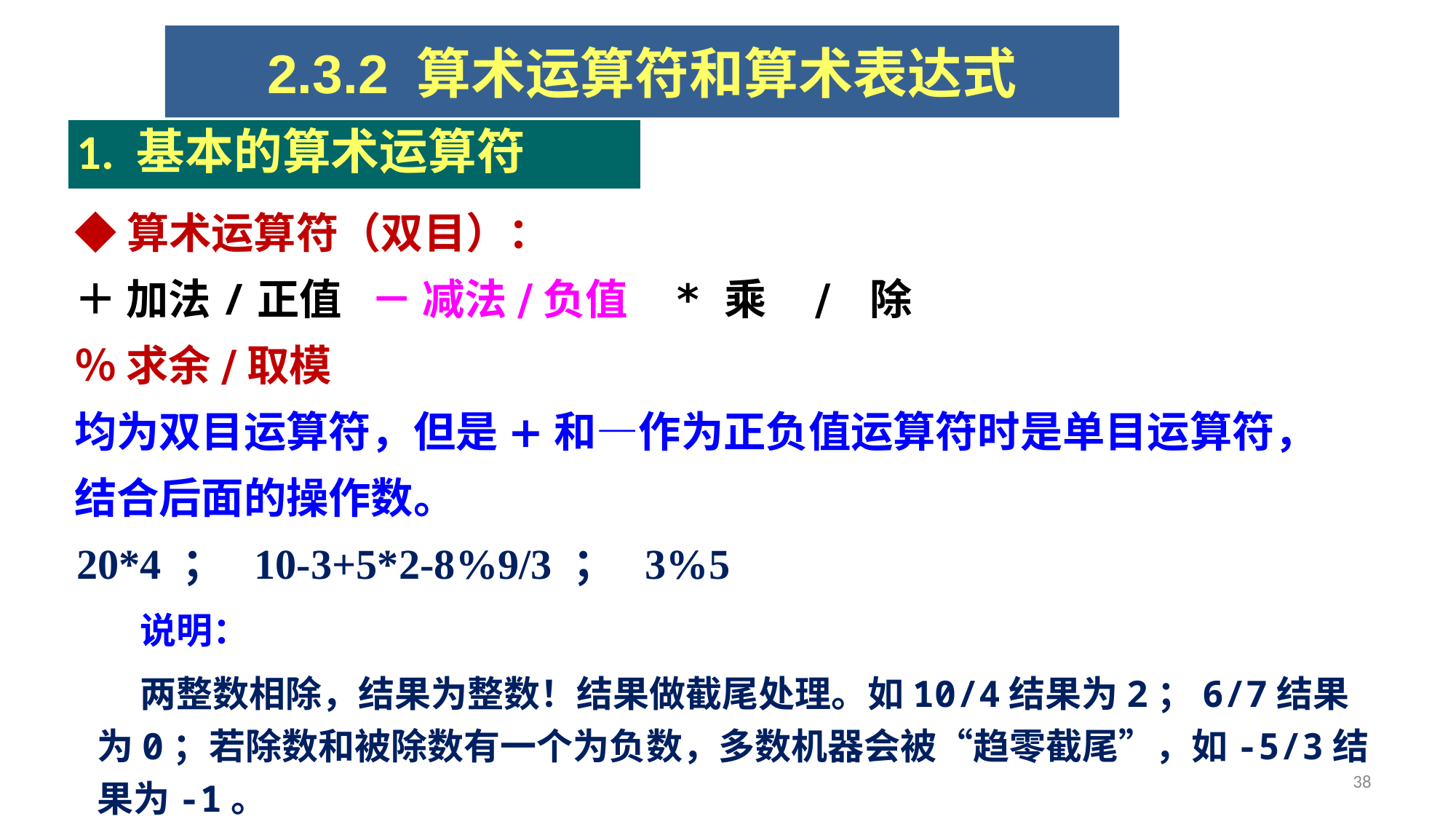

2.3.2 算术运算符和算术表达式
1. 基本的算术运算符
◆算术运算符（双目）：
＋ 加法/正值   － 减法/负值    * 乘    /  除
％ 求余/取模
均为双目运算符，但是+和—作为正负值运算符时是单目运算符，结合后面的操作数。
20*4 ；  10-3+5*2-8%9/3 ；  3%5
说明：
两整数相除，结果为整数！结果做截尾处理。如10/4结果为2；6/7结果为0；若除数和被除数有一个为负数，多数机器会被“趋零截尾”，如-5/3结果为-1。
38